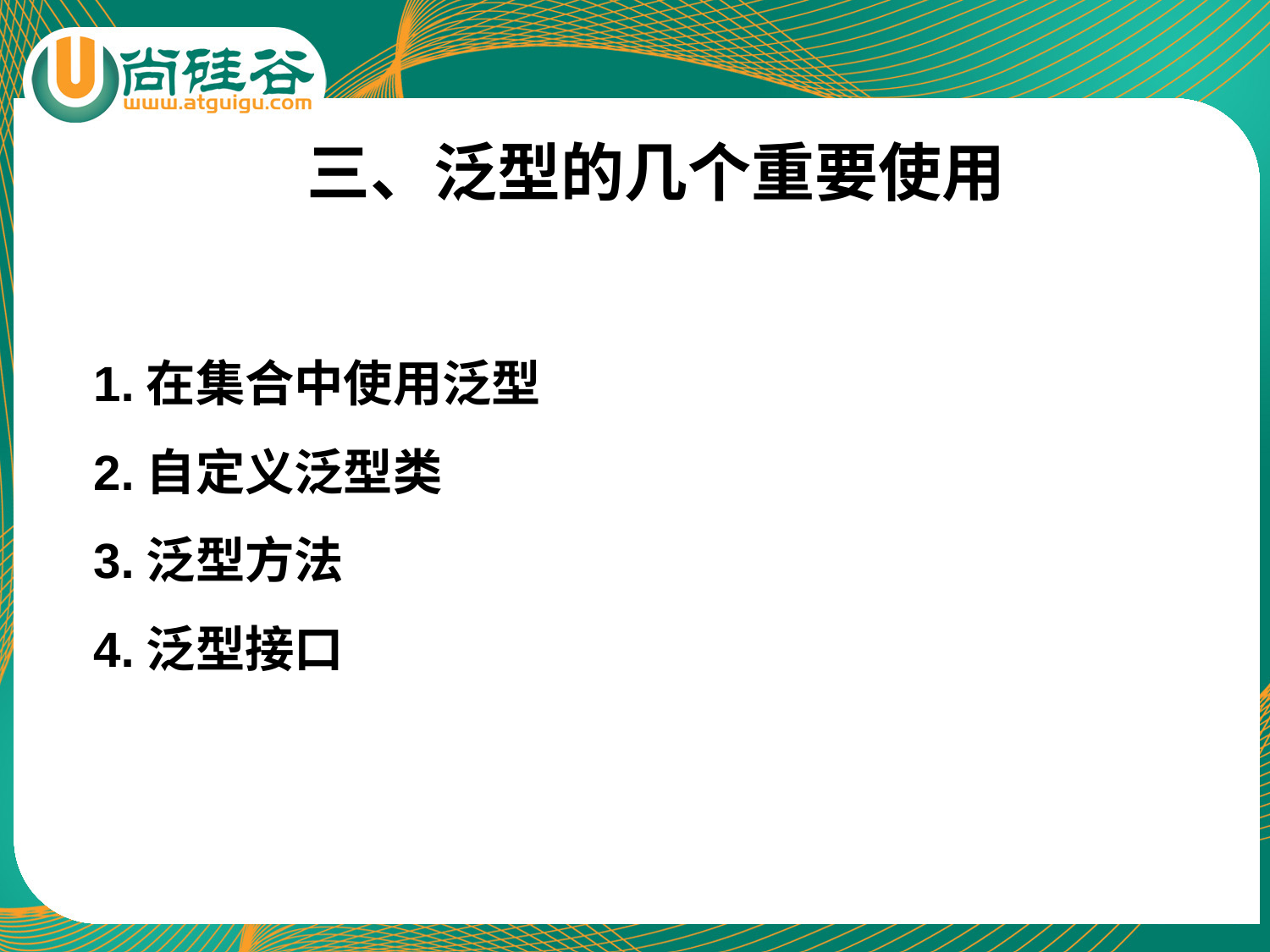

三、泛型的几个重要使用
1.在集合中使用泛型
2.自定义泛型类
3.泛型方法
4.泛型接口